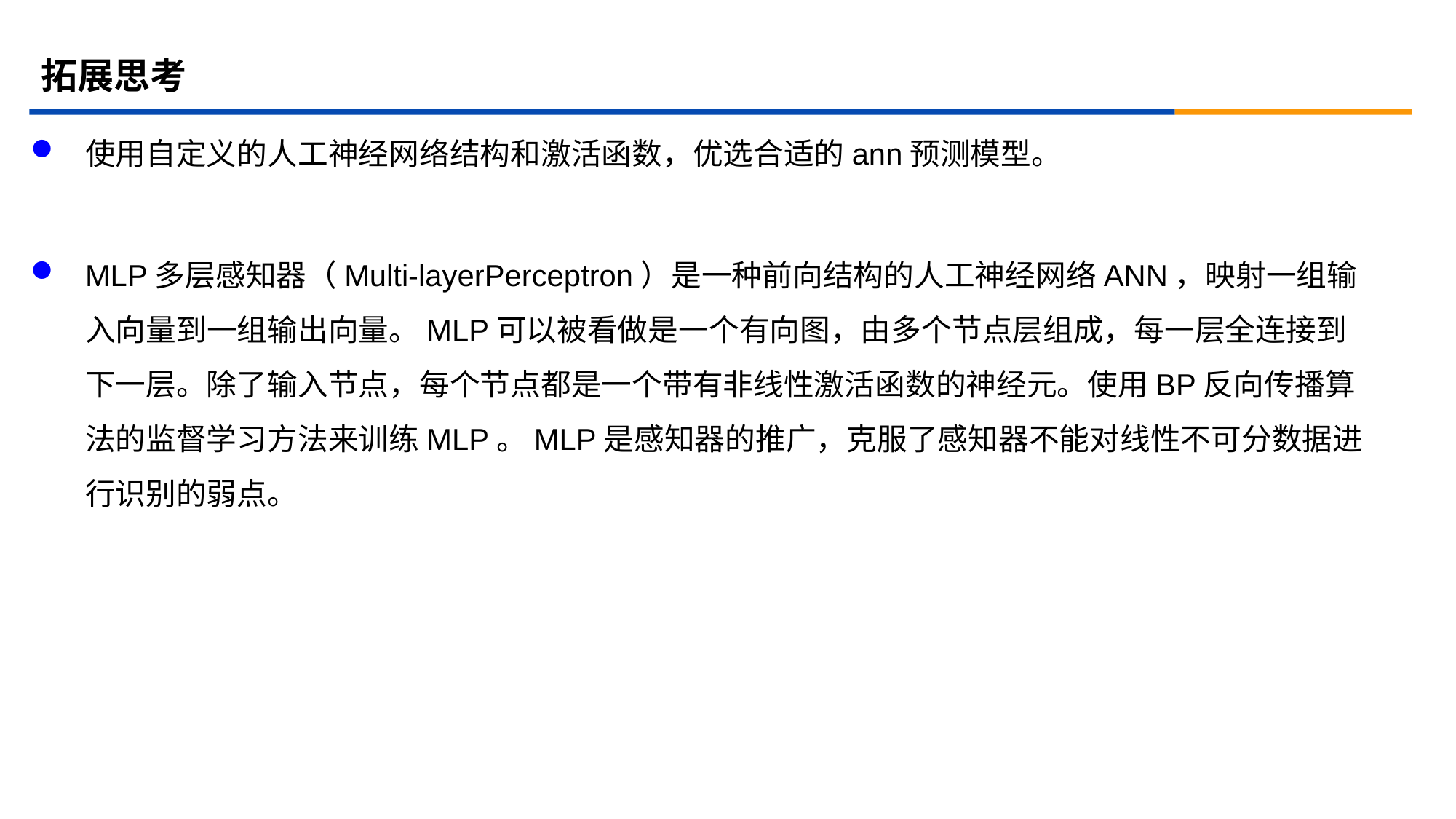

# 拓展思考
使用自定义的人工神经网络结构和激活函数，优选合适的ann预测模型。

MLP多层感知器（Multi-layerPerceptron）是一种前向结构的人工神经网络ANN，映射一组输入向量到一组输出向量。MLP可以被看做是一个有向图，由多个节点层组成，每一层全连接到下一层。除了输入节点，每个节点都是一个带有非线性激活函数的神经元。使用BP反向传播算法的监督学习方法来训练MLP。MLP是感知器的推广，克服了感知器不能对线性不可分数据进行识别的弱点。